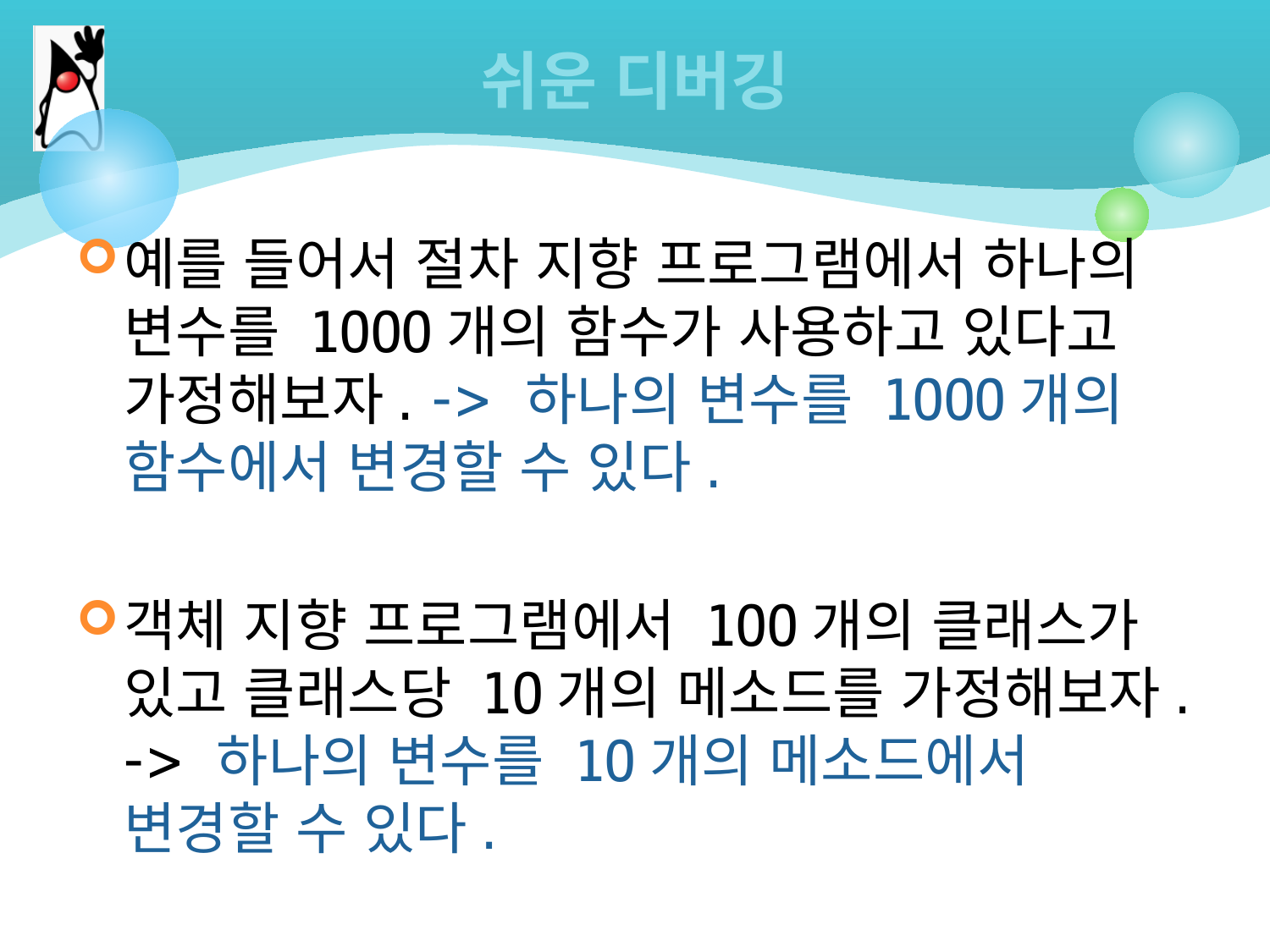

# 쉬운 디버깅
예를 들어서 절차 지향 프로그램에서 하나의 변수를 1000개의 함수가 사용하고 있다고 가정해보자. -> 하나의 변수를 1000개의 함수에서 변경할 수 있다.

객체 지향 프로그램에서 100개의 클래스가 있고 클래스당 10개의 메소드를 가정해보자. -> 하나의 변수를 10개의 메소드에서 변경할 수 있다.

어떤 방법이 디버깅이 쉬울까?